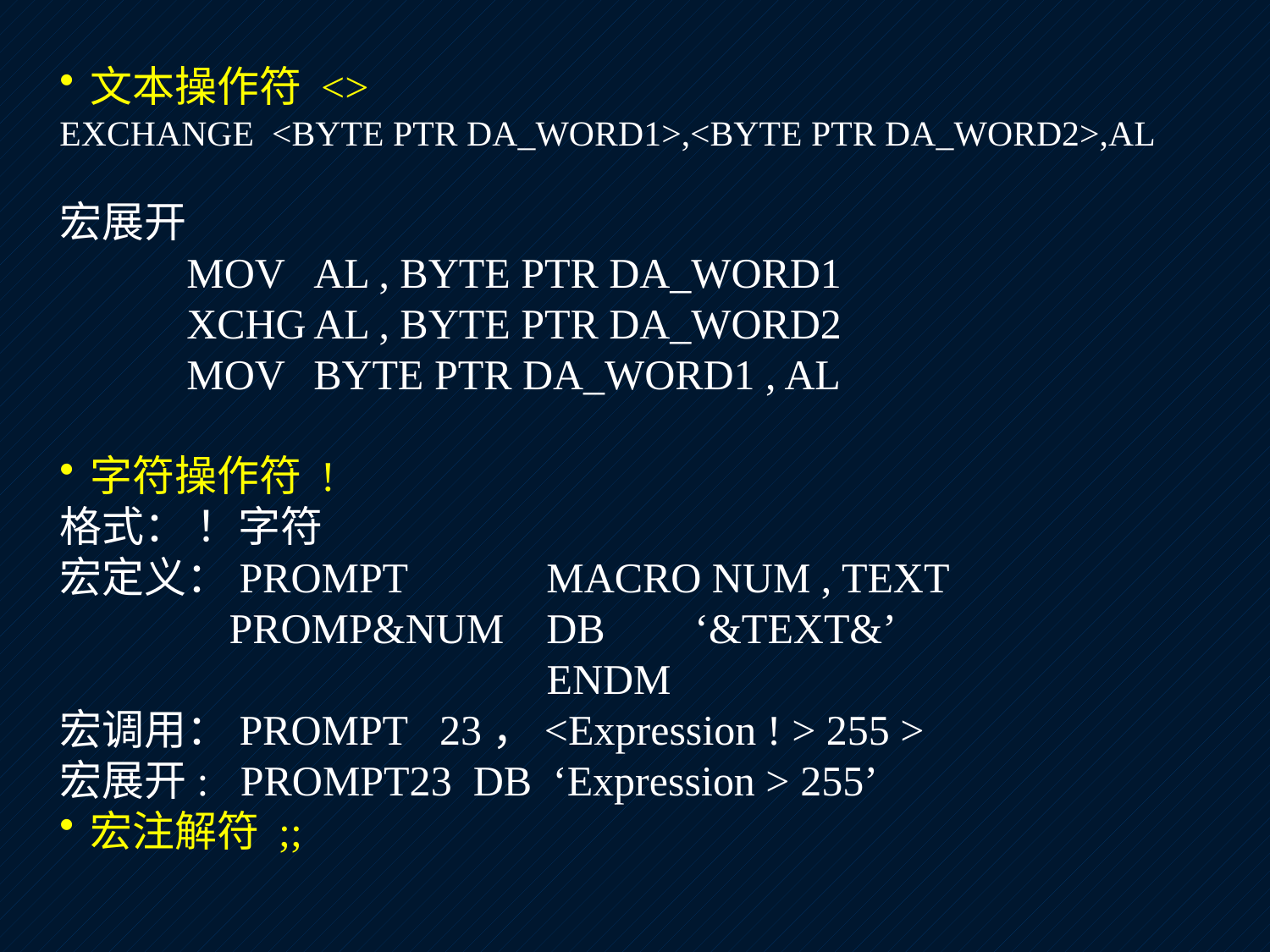

文本操作符 <>
EXCHANGE  <BYTE PTR DA_WORD1>,<BYTE PTR DA_WORD2>,AL

宏展开
	MOV	AL , BYTE PTR DA_WORD1
	XCHG	AL , BYTE PTR DA_WORD2
	MOV 	BYTE PTR DA_WORD1 , AL

字符操作符 !
格式： ！字符
宏定义：PROMPT	          MACRO NUM , TEXT
                PROMP&NUM    DB	‘&TEXT&’
		                      ENDM
宏调用：PROMPT   23，<Expression ! > 255 >
宏展开:   PROMPT23  DB  ‘Expression > 255’
宏注解符 ;;